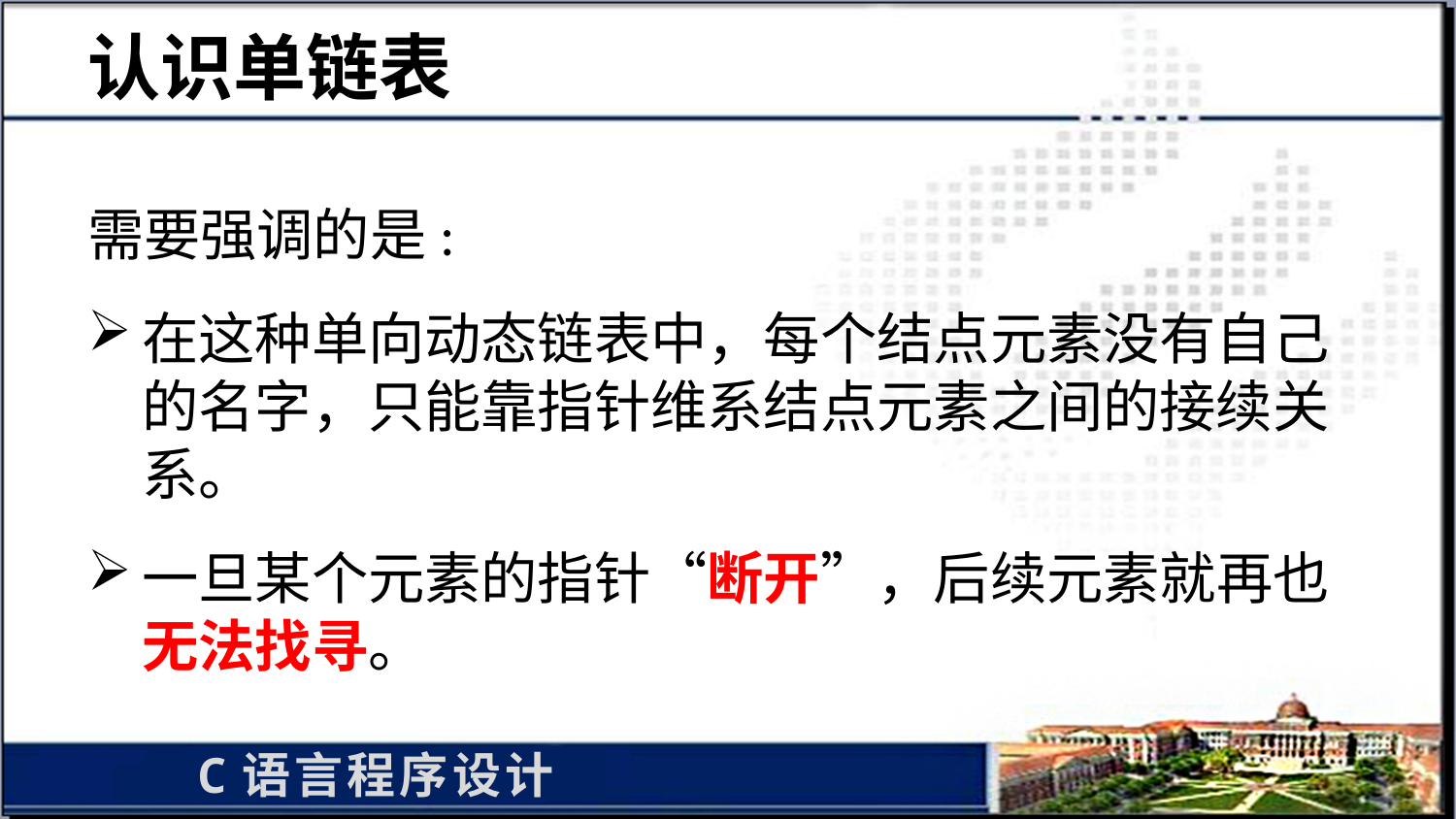

# 认识单链表
需要强调的是:
在这种单向动态链表中，每个结点元素没有自己的名字，只能靠指针维系结点元素之间的接续关系。
一旦某个元素的指针“断开”，后续元素就再也无法找寻。